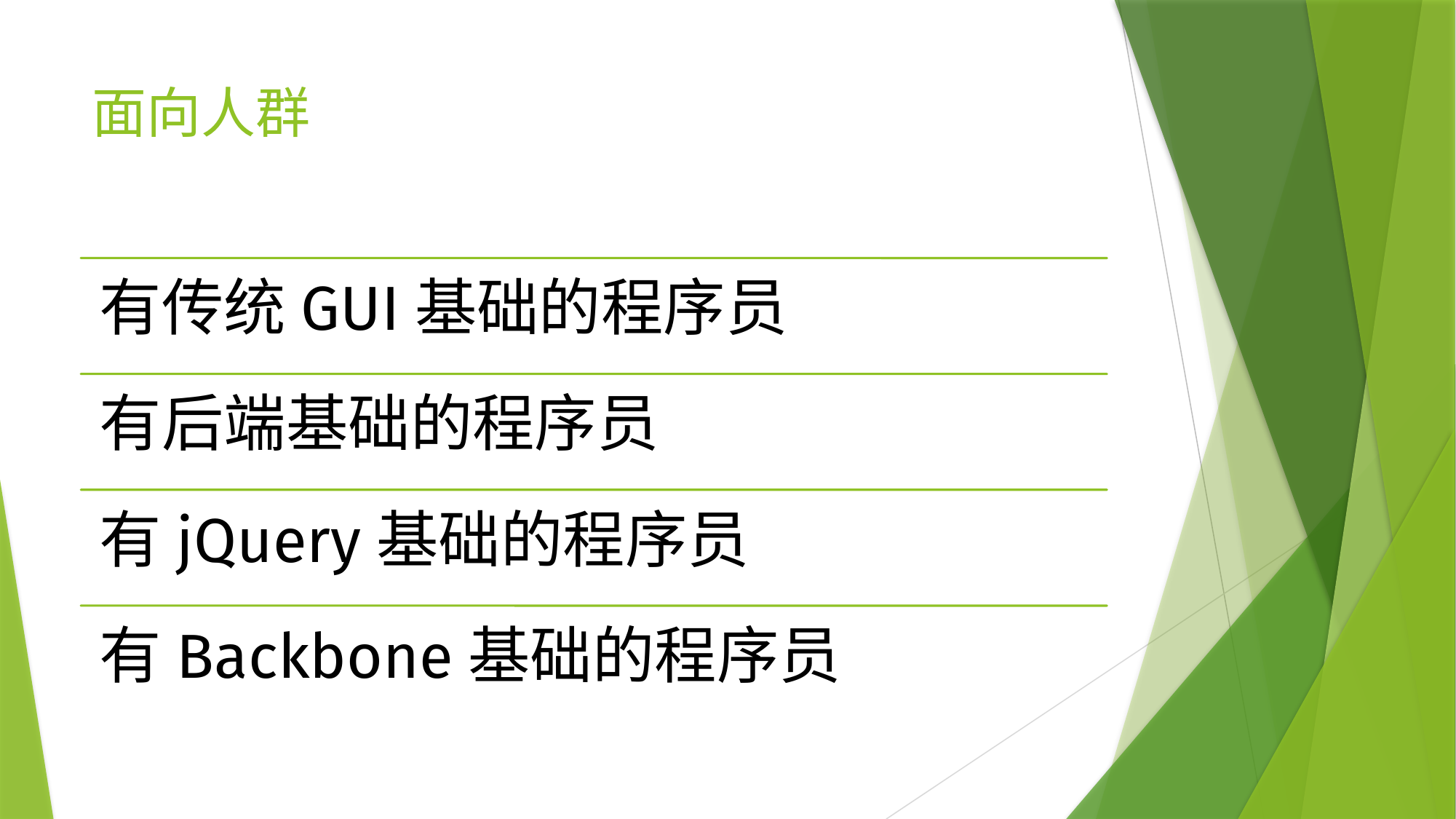

# 面向人群
有传统GUI基础的程序员
有后端基础的程序员
有jQuery基础的程序员
有Backbone基础的程序员